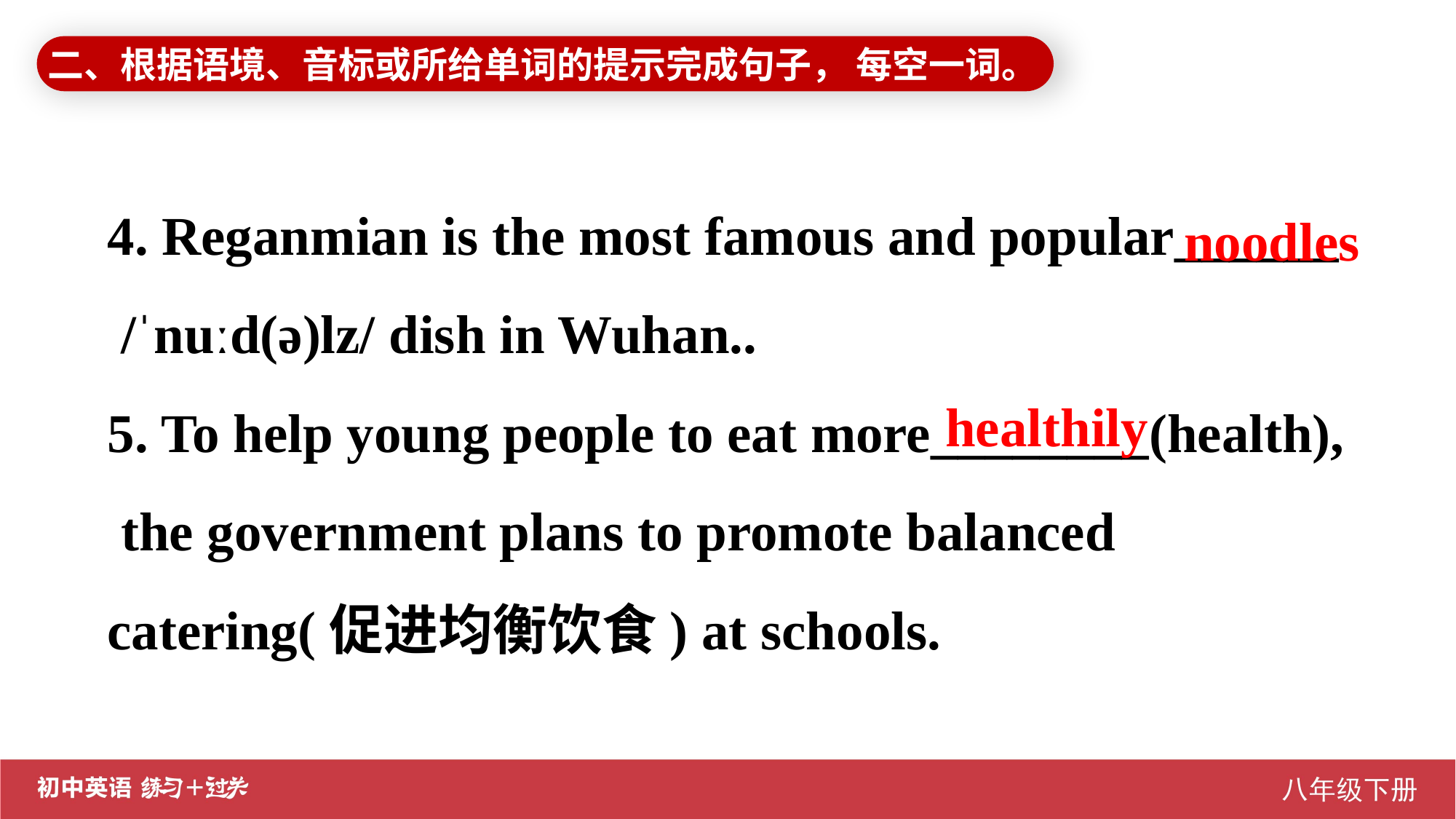

二、根据语境、音标或所给单词的提示完成句子， 每空一词。
4. Reganmian is the most famous and popular______  /ˈnuːd(ə)lz/ dish in Wuhan..
5. To help young people to eat more________(health),  the government plans to promote balanced catering(促进均衡饮食) at schools.
noodles
healthily